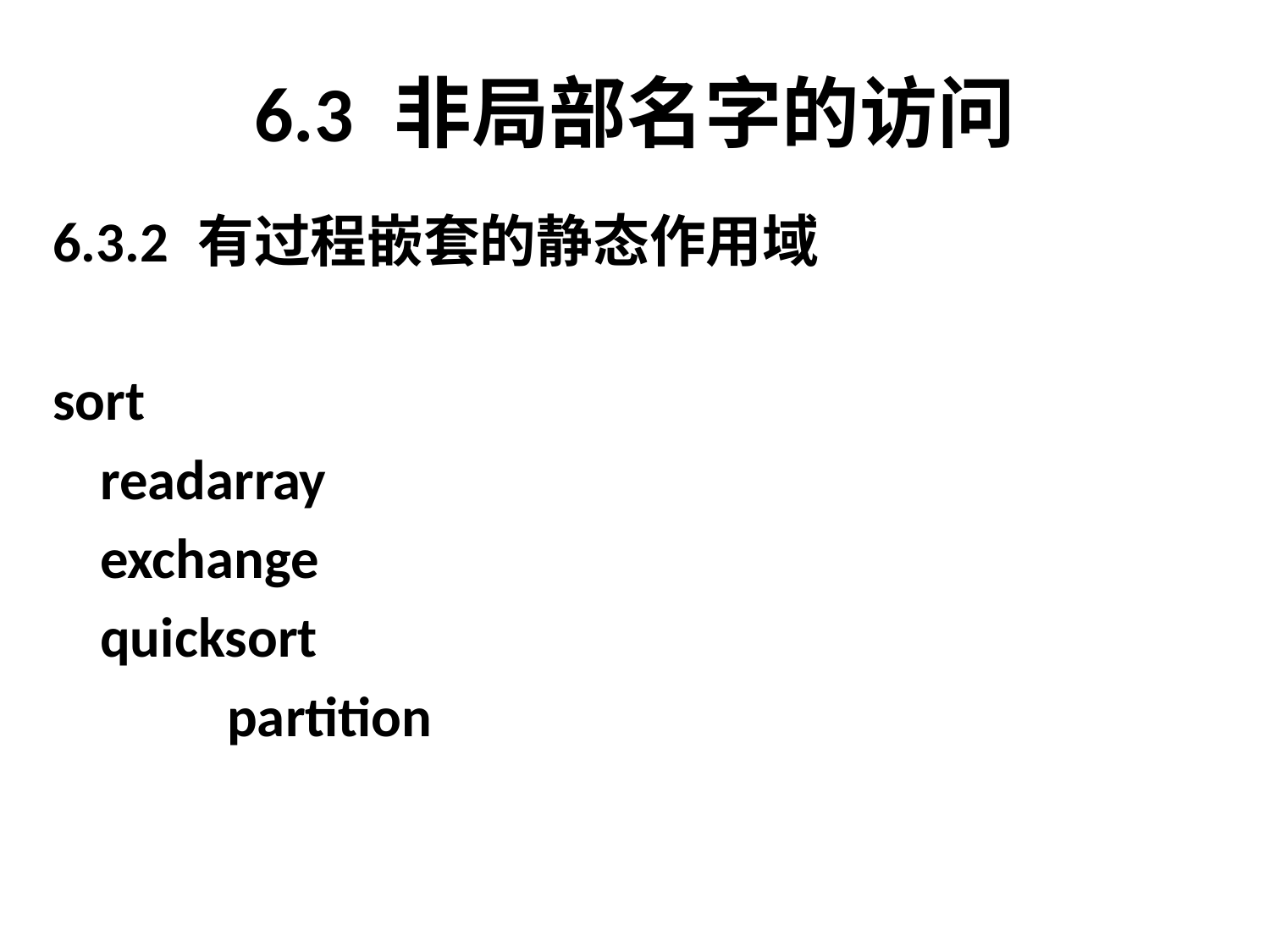

# 6.3 非局部名字的访问
6.3.2 有过程嵌套的静态作用域

sort
	readarray
	exchange
	quicksort
		partition